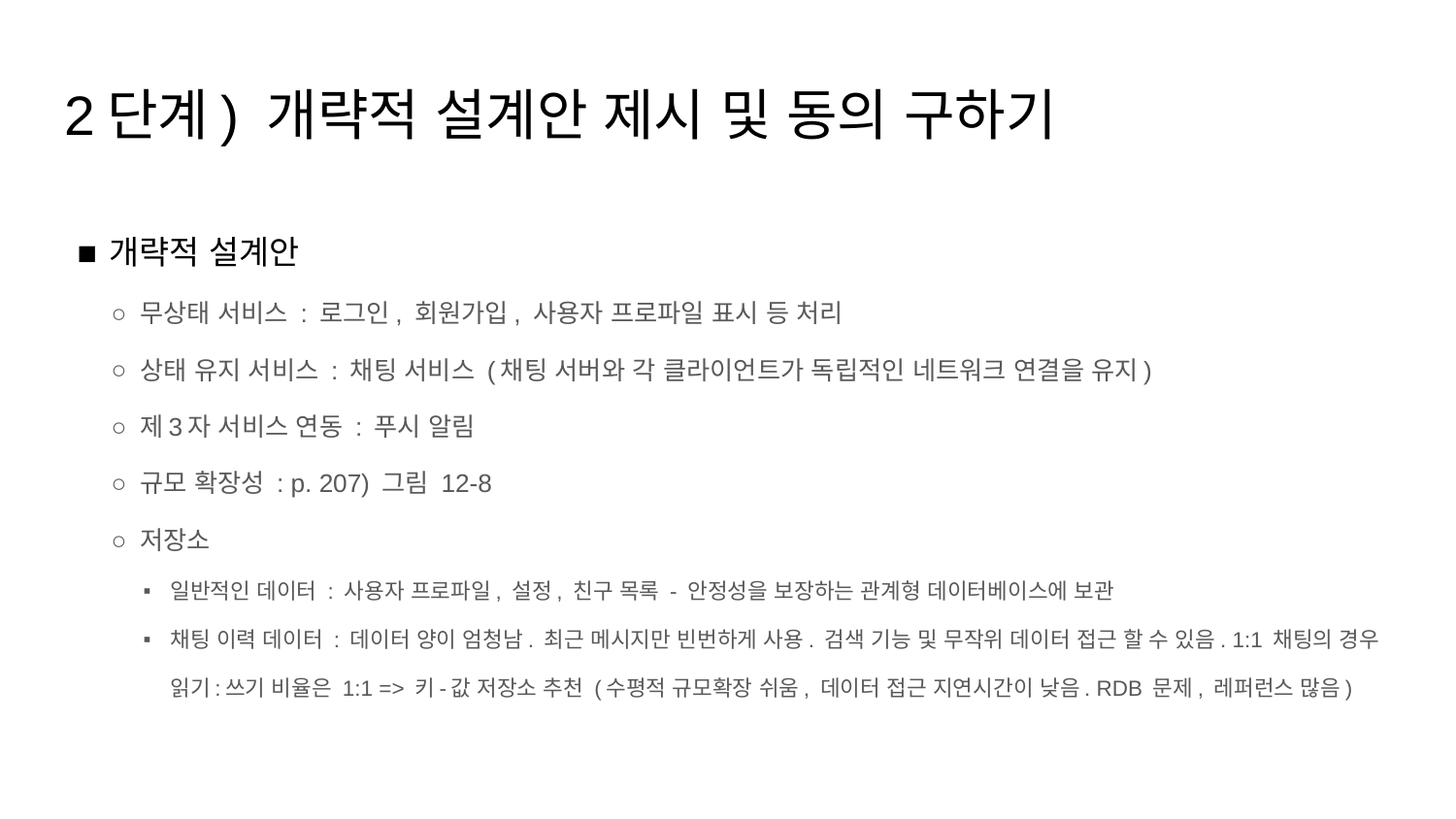

# 2단계) 개략적 설계안 제시 및 동의 구하기
개략적 설계안
무상태 서비스 : 로그인, 회원가입, 사용자 프로파일 표시 등 처리
상태 유지 서비스 : 채팅 서비스 (채팅 서버와 각 클라이언트가 독립적인 네트워크 연결을 유지)
제3자 서비스 연동 : 푸시 알림
규모 확장성 : p. 207) 그림 12-8
저장소
일반적인 데이터 : 사용자 프로파일, 설정, 친구 목록 - 안정성을 보장하는 관계형 데이터베이스에 보관
채팅 이력 데이터 : 데이터 양이 엄청남. 최근 메시지만 빈번하게 사용. 검색 기능 및 무작위 데이터 접근 할 수 있음. 1:1 채팅의 경우 읽기:쓰기 비율은 1:1 => 키-값 저장소 추천 (수평적 규모확장 쉬움, 데이터 접근 지연시간이 낮음. RDB 문제, 레퍼런스 많음)